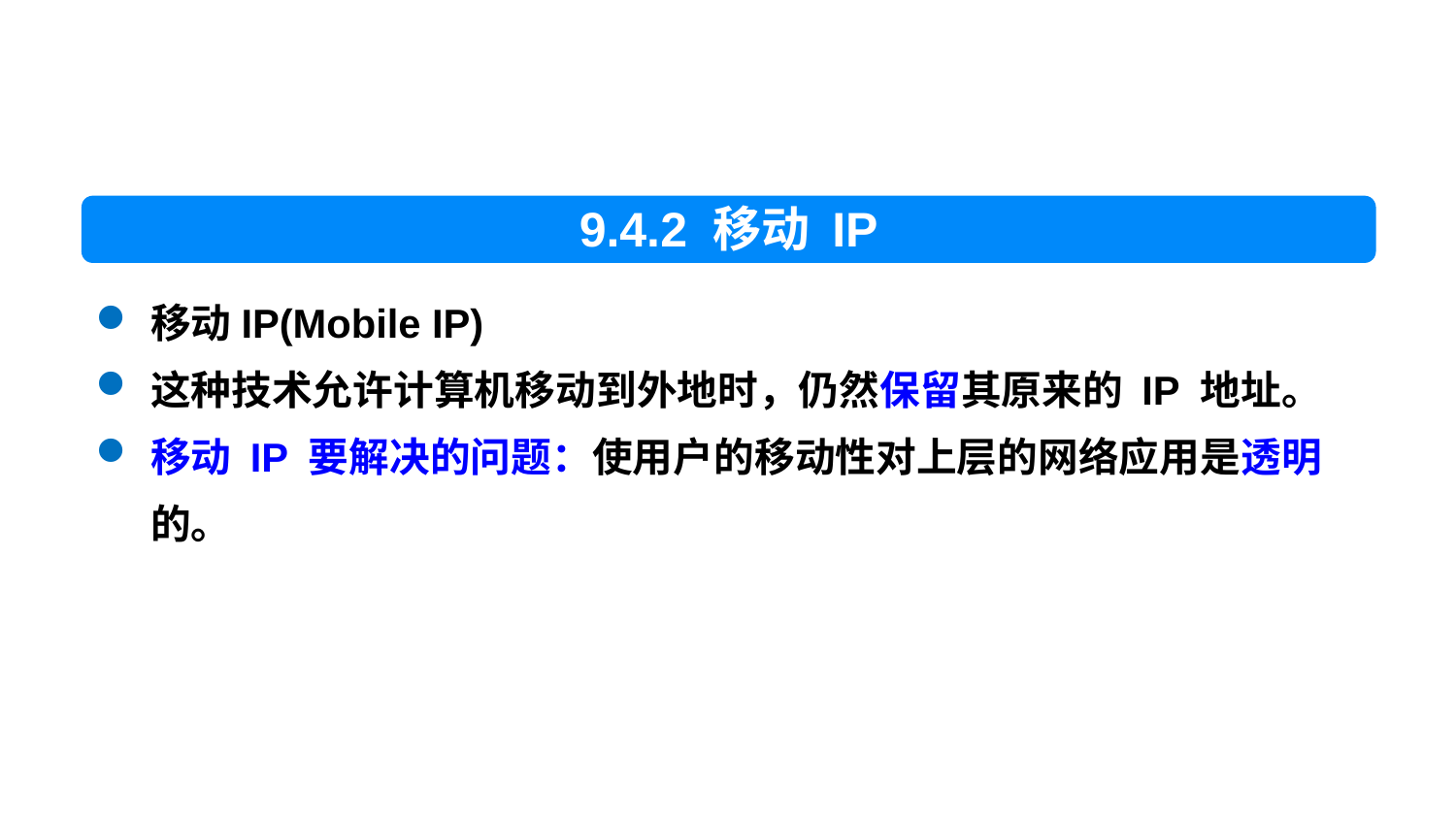

9.4.2 移动 IP

移动IP(Mobile IP)
这种技术允许计算机移动到外地时，仍然保留其原来的 IP 地址。
移动 IP 要解决的问题：使用户的移动性对上层的网络应用是透明的。
91